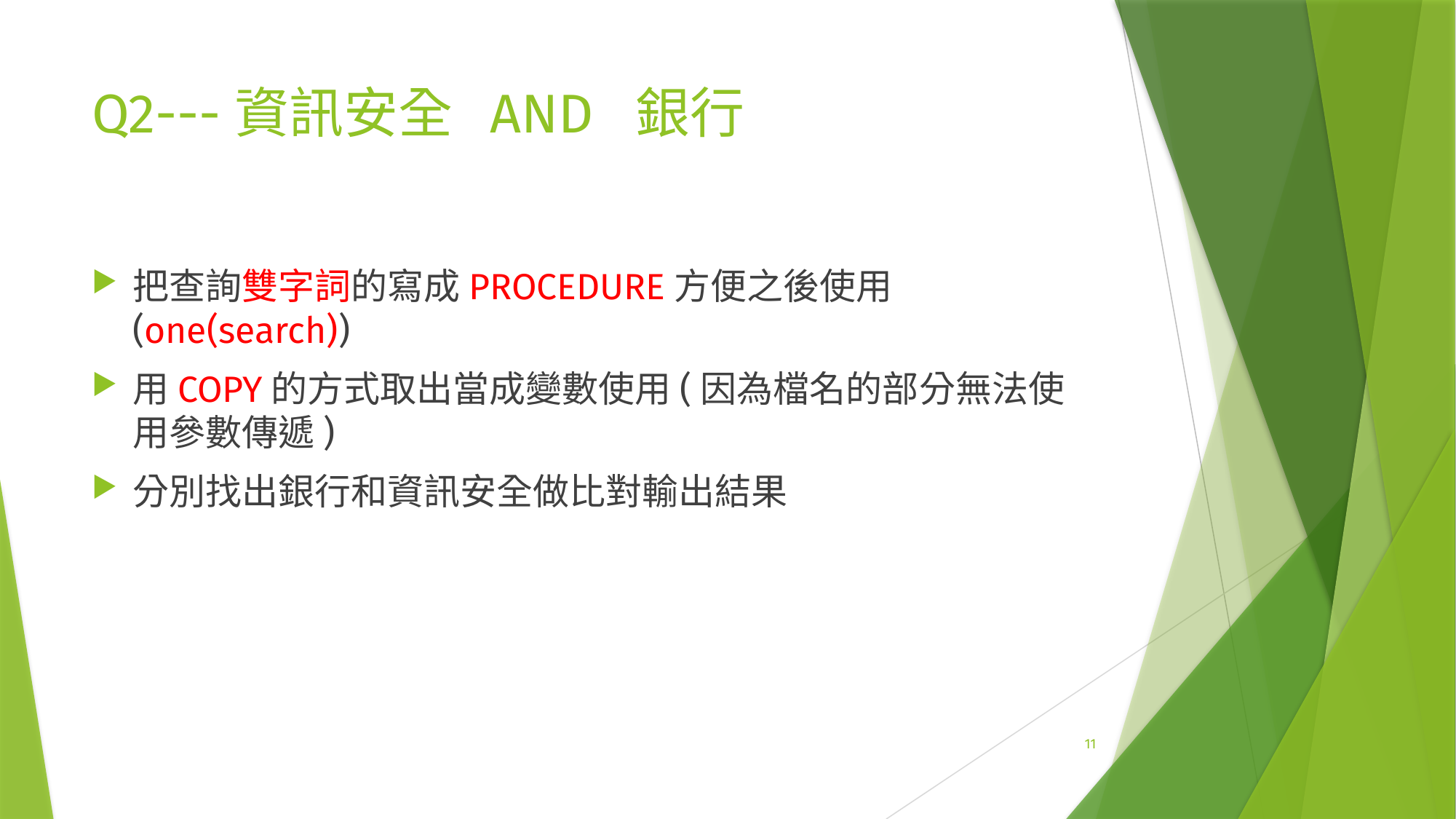

# Q2---資訊安全  AND  銀行
把查詢雙字詞的寫成PROCEDURE方便之後使用(one(search))
用COPY的方式取出當成變數使用(因為檔名的部分無法使用參數傳遞)
分別找出銀行和資訊安全做比對輸出結果

11